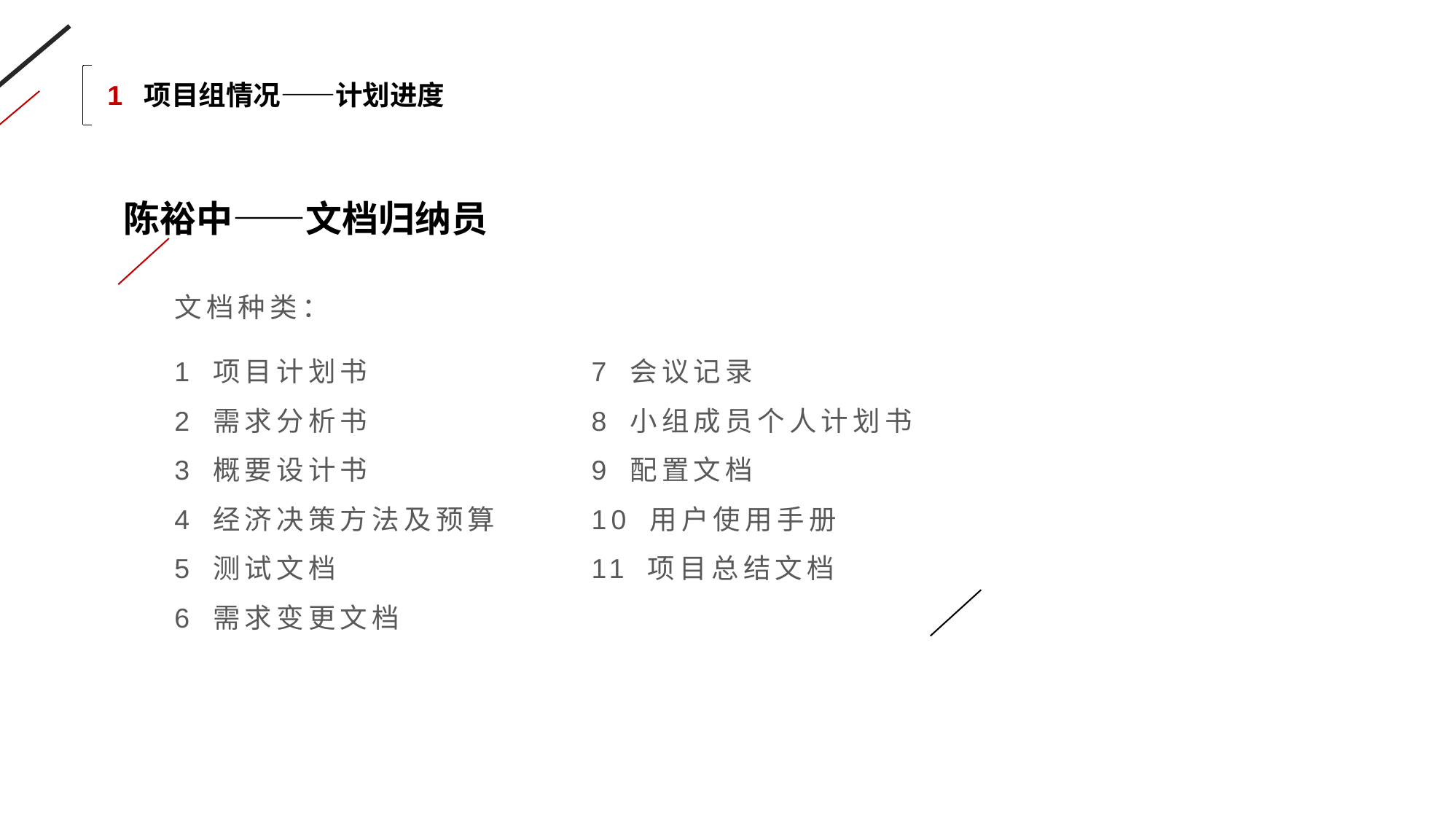

1  项目组情况——计划进度

陈裕中——文档归纳员

文档种类：
1 项目计划书
2 需求分析书
3 概要设计书
4 经济决策方法及预算
5 测试文档
6 需求变更文档
7 会议记录
8 小组成员个人计划书
9 配置文档
10 用户使用手册
11 项目总结文档